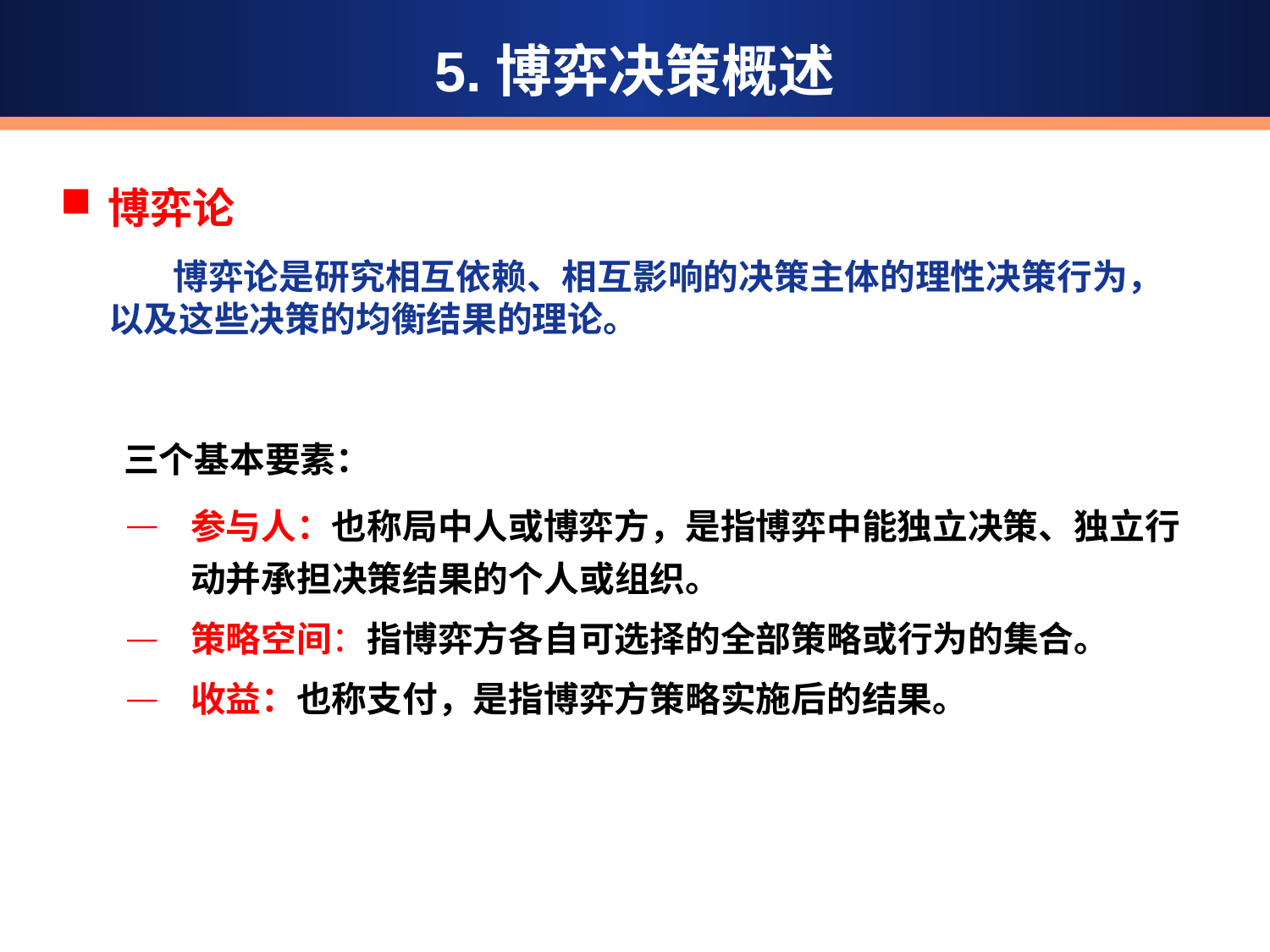

5.博弈决策概述
博弈论
       博弈论是研究相互依赖、相互影响的决策主体的理性决策行为，以及这些决策的均衡结果的理论。
三个基本要素：
参与人：也称局中人或博弈方，是指博弈中能独立决策、独立行动并承担决策结果的个人或组织。
策略空间：指博弈方各自可选择的全部策略或行为的集合。
收益：也称支付，是指博弈方策略实施后的结果。